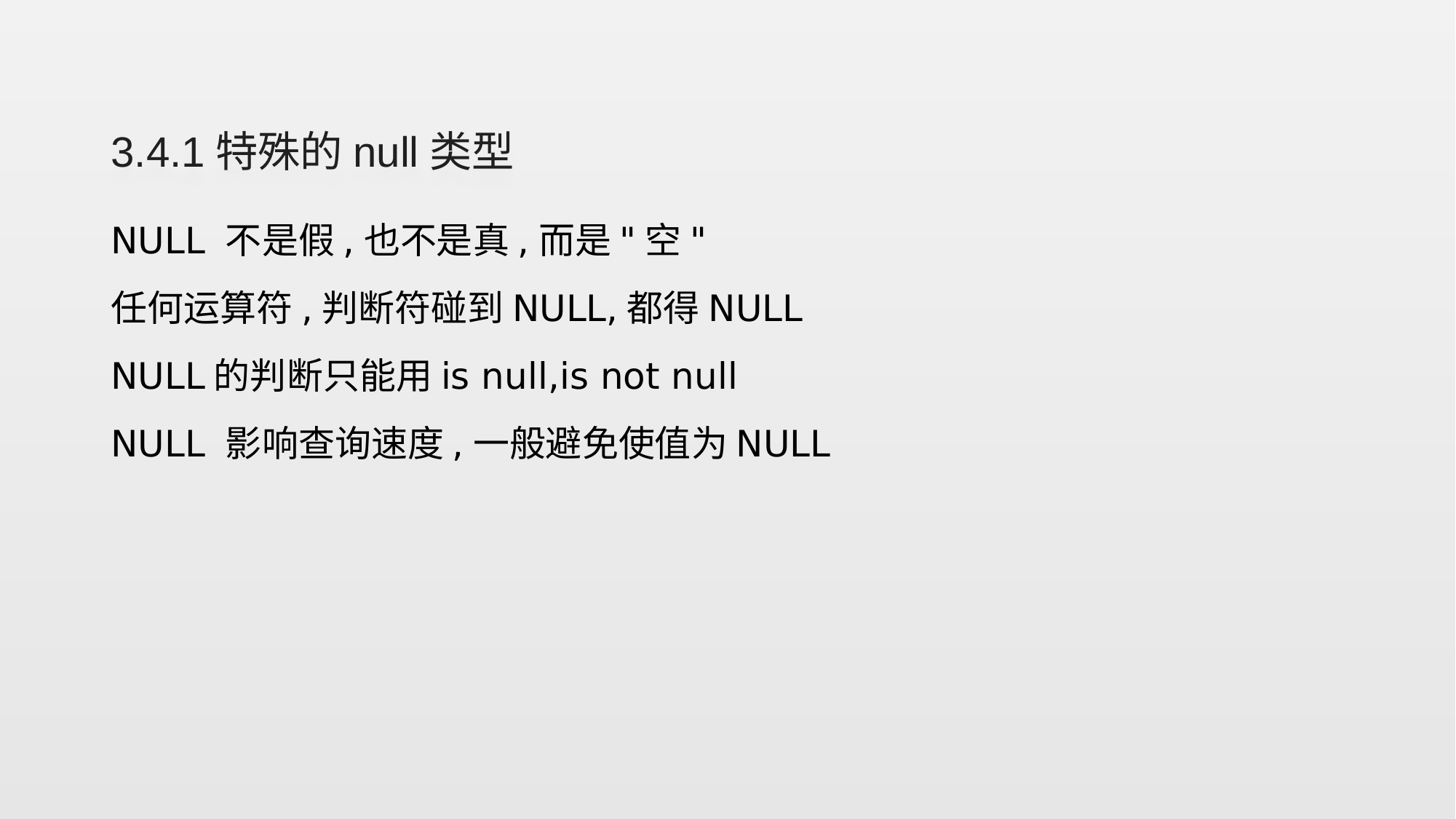

# 3.4.1特殊的null类型
NULL 不是假,也不是真,而是"空"
任何运算符,判断符碰到NULL,都得NULL
NULL的判断只能用is null,is not null
NULL 影响查询速度,一般避免使值为NULL